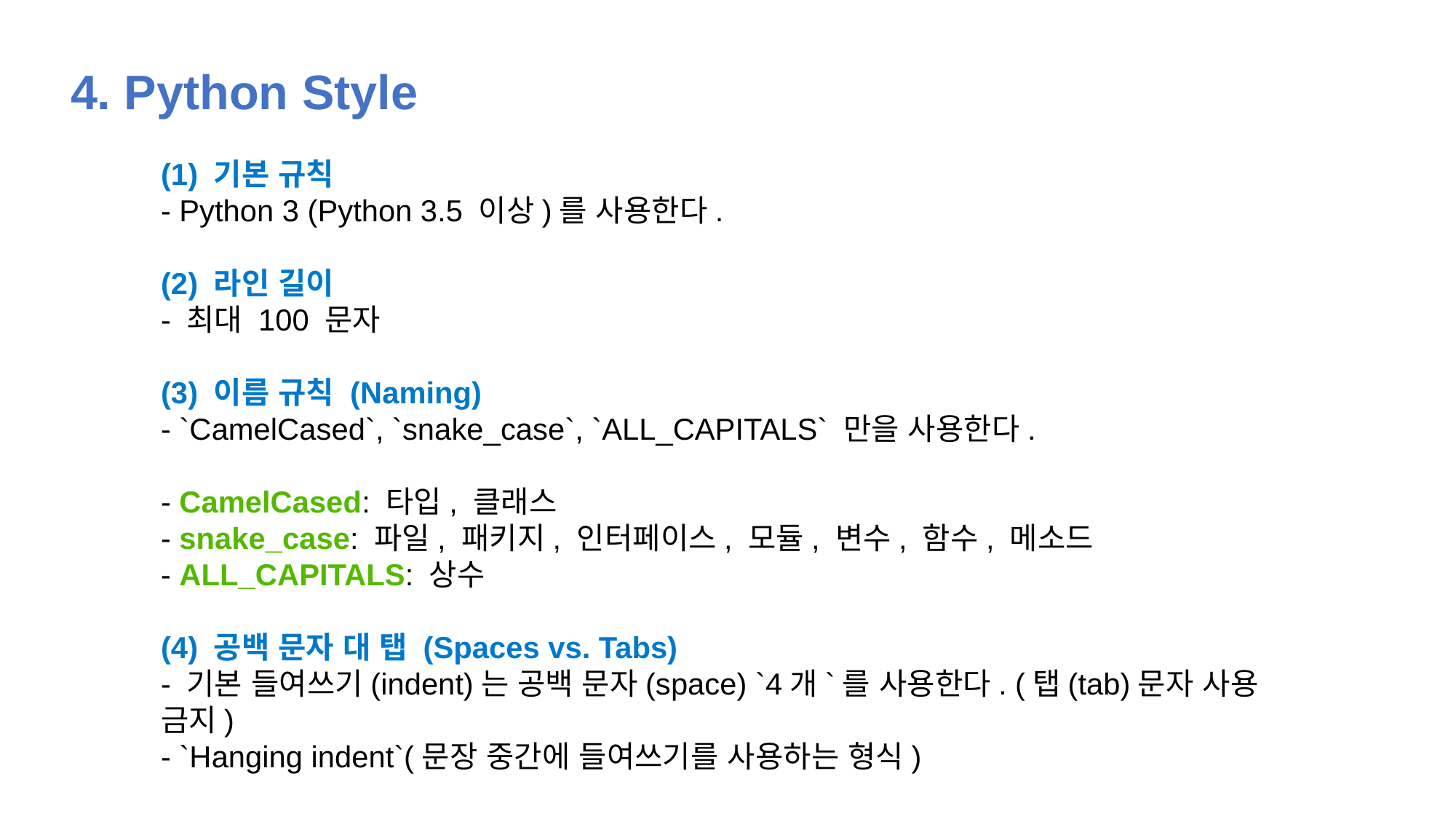

4. Python Style
(1) 기본 규칙
- Python 3 (Python 3.5 이상)를 사용한다.
​
(2) 라인 길이
- 최대 100 문자
​
(3) 이름 규칙 (Naming)
- `CamelCased`, `snake_case`, `ALL_CAPITALS` 만을 사용한다.
​
- CamelCased: 타입, 클래스
- snake_case: 파일, 패키지, 인터페이스, 모듈, 변수, 함수, 메소드
- ALL_CAPITALS: 상수
​
(4) 공백 문자 대 탭 (Spaces vs. Tabs)
- 기본 들여쓰기(indent)는 공백 문자(space) `4개`를 사용한다. (탭(tab)문자 사용 금지)
- `Hanging indent`(문장 중간에 들여쓰기를 사용하는 형식)